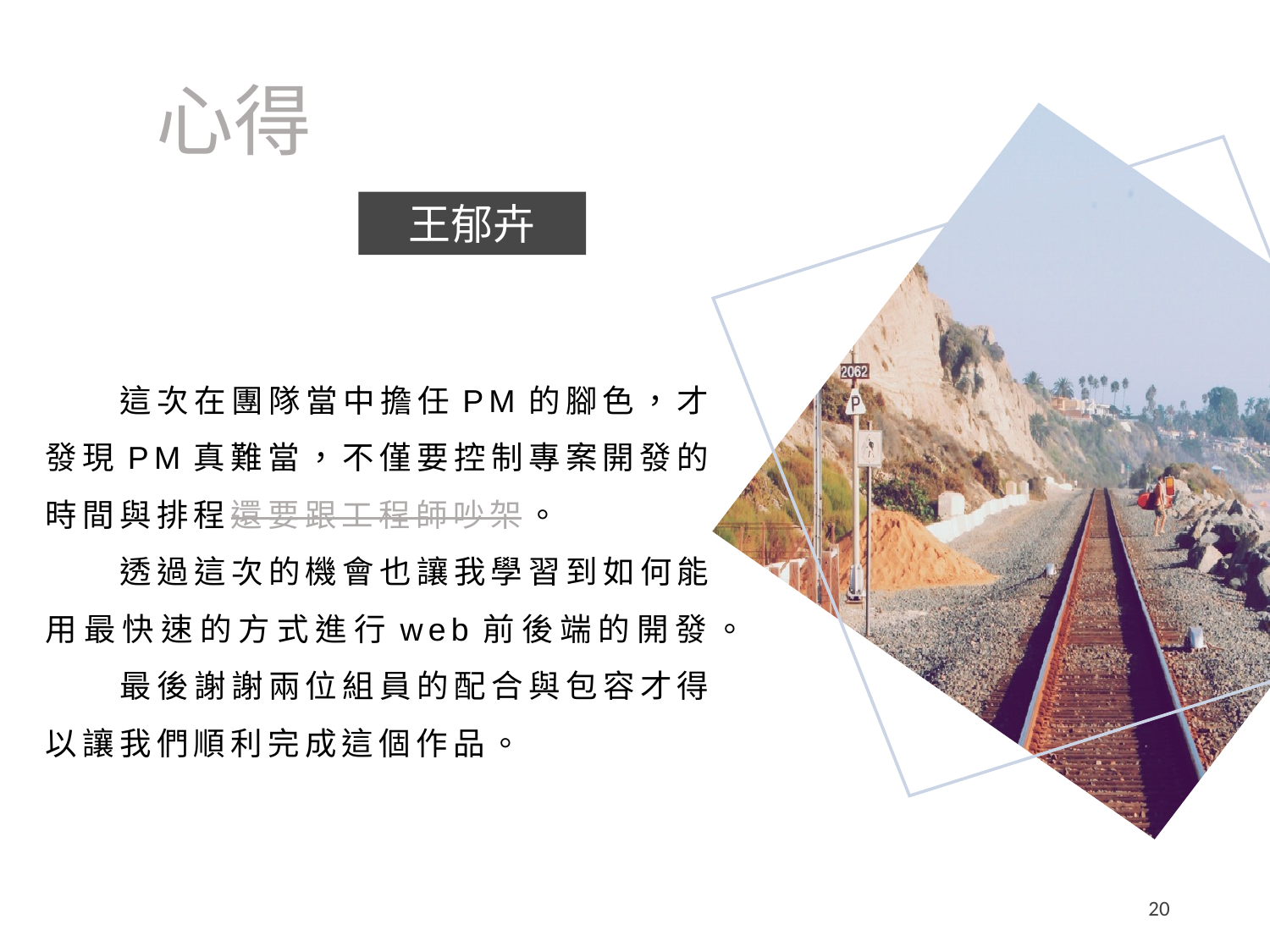

心得

王郁卉
　　這次在團隊當中擔任PM的腳色，才發現PM真難當，不僅要控制專案開發的時間與排程還要跟工程師吵架。
　　透過這次的機會也讓我學習到如何能用最快速的方式進行web前後端的開發。
　　最後謝謝兩位組員的配合與包容才得以讓我們順利完成這個作品。
20